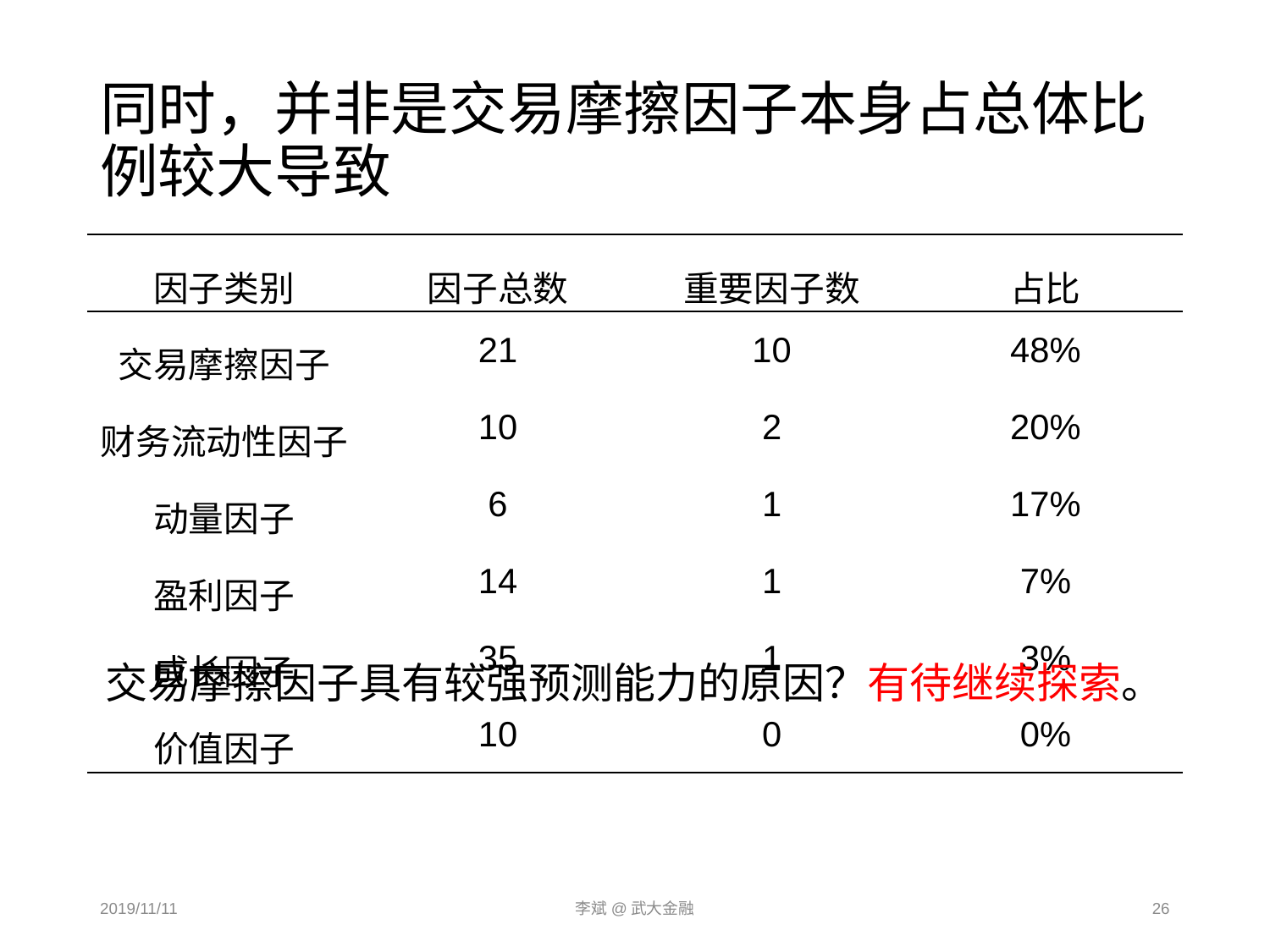

# 同时，并非是交易摩擦因子本身占总体比例较大导致
| 因子类别 | 因子总数 | 重要因子数 | 占比 |
| --- | --- | --- | --- |
| 交易摩擦因子 | 21 | 10 | 48% |
| 财务流动性因子 | 10 | 2 | 20% |
| 动量因子 | 6 | 1 | 17% |
| 盈利因子 | 14 | 1 | 7% |
| 成长因子 | 35 | 1 | 3% |
| 价值因子 | 10 | 0 | 0% |
交易摩擦因子具有较强预测能力的原因？有待继续探索。
2019/11/11
李斌@武大金融
26